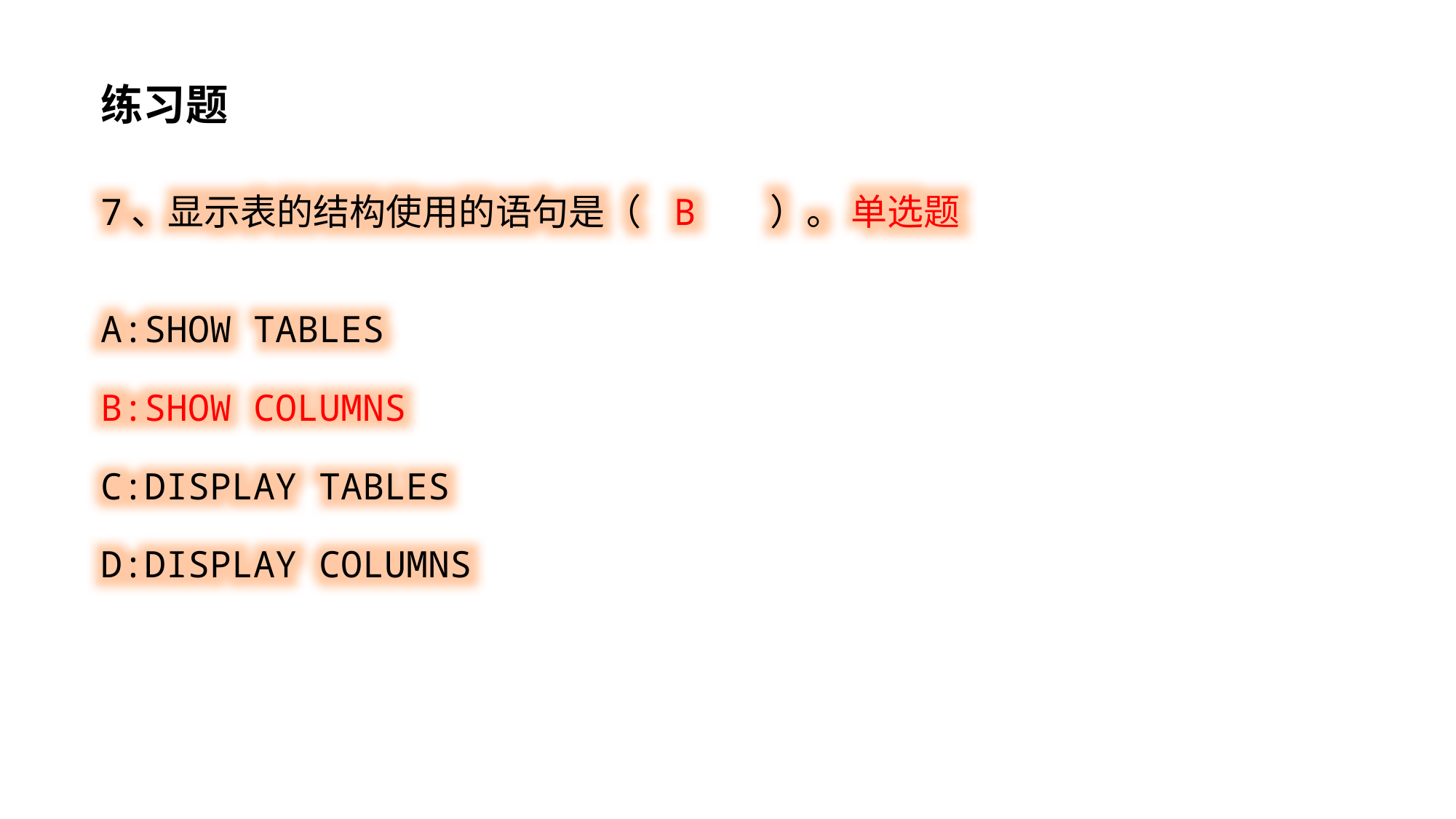

练习题
7、显示表的结构使用的语句是（   B   ）。 单选题

A:SHOW TABLES

B:SHOW COLUMNS

C:DISPLAY TABLES

D:DISPLAY COLUMNS